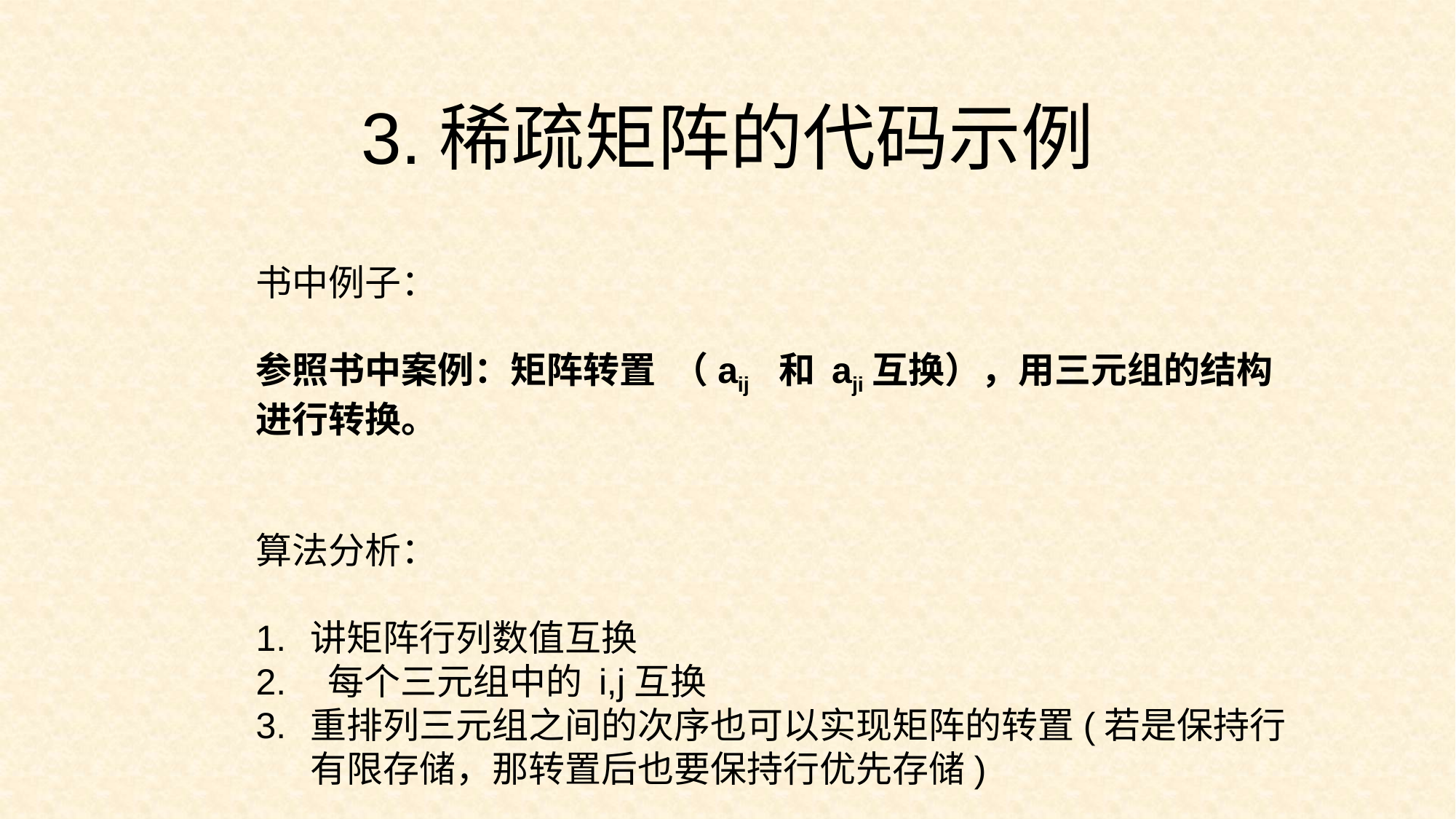

3.稀疏矩阵的代码示例
书中例子：

参照书中案例：矩阵转置  （aij  和 aji互换），用三元组的结构进行转换。

算法分析：

讲矩阵行列数值互换
 每个三元组中的 i,j互换
重排列三元组之间的次序也可以实现矩阵的转置(若是保持行有限存储，那转置后也要保持行优先存储)